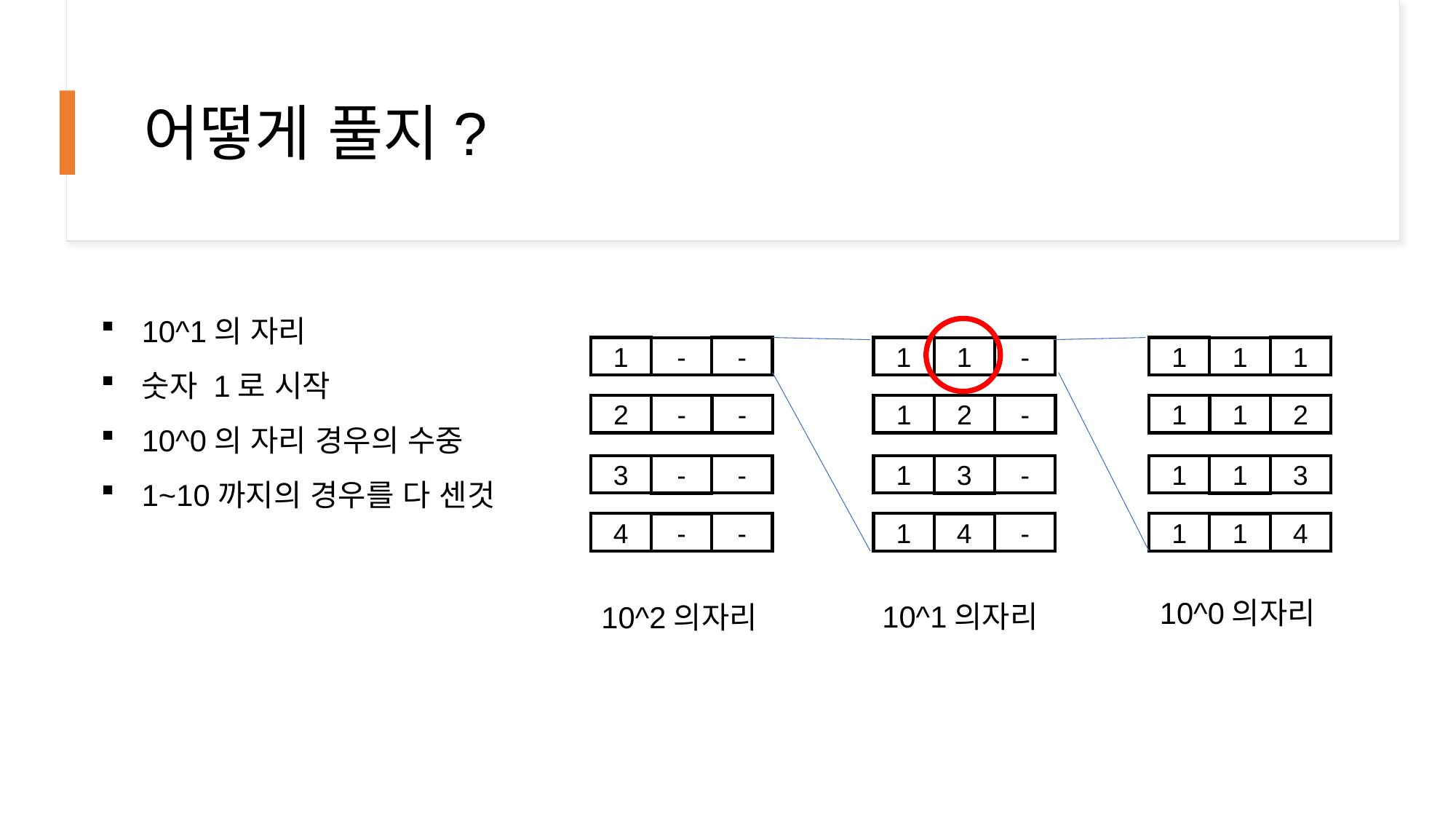

# 어떻게 풀지?

10^1의 자리
숫자 1로 시작
10^0의 자리 경우의 수중
1~10까지의 경우를 다 센것

1
-
1
-
1
1
-
1
1
2
-
1
-
1
2
-
2
1
3
-
1
-
1
3
-
3
1
4
-
1
-
1
4
-
4
1
10^0의자리
10^1의자리
10^2의자리